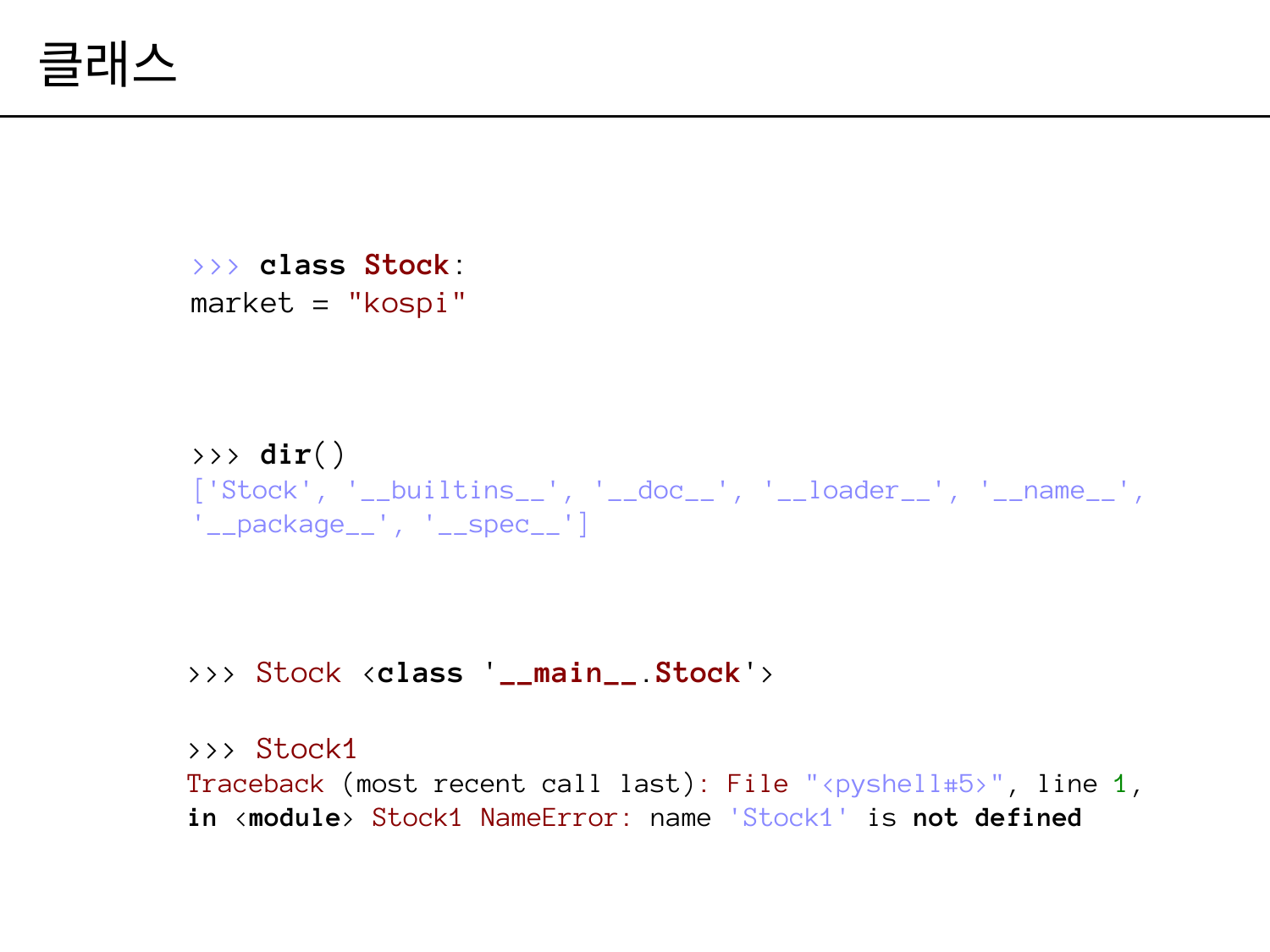

# 클래스
>>> class Stock:
market = "kospi"
>>> dir()
['Stock', '__builtins__', '__doc__', '__loader__', '__name__', '__package__', '__spec__']
>>> Stock <class '__main__.Stock'>

>>> Stock1
Traceback (most recent call last): File "<pyshell#5>", line 1, in <module> Stock1 NameError: name 'Stock1' is not defined